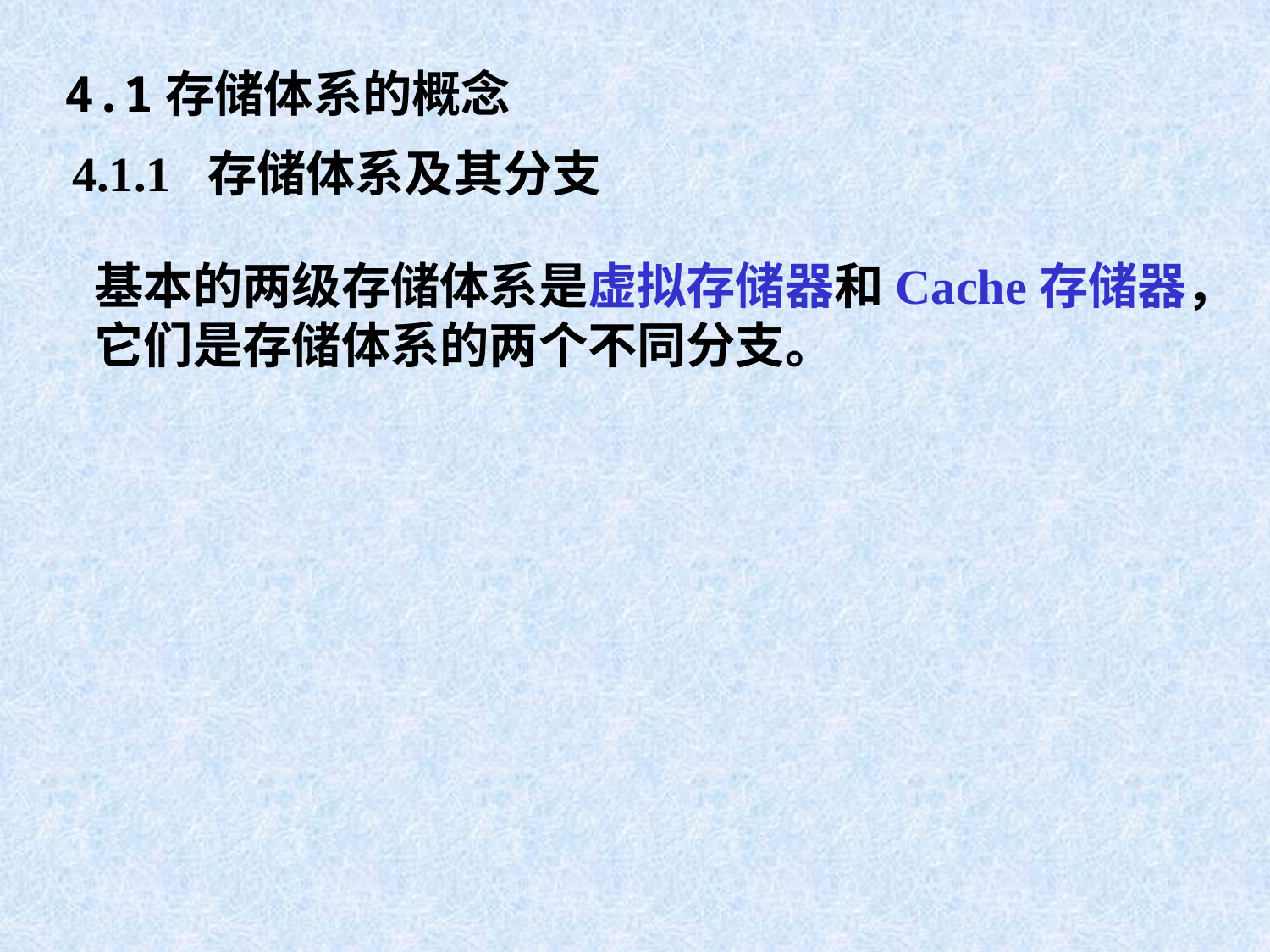

4.1存储体系的概念
4.1.1  存储体系及其分支
基本的两级存储体系是虚拟存储器和Cache存储器，
它们是存储体系的两个不同分支。